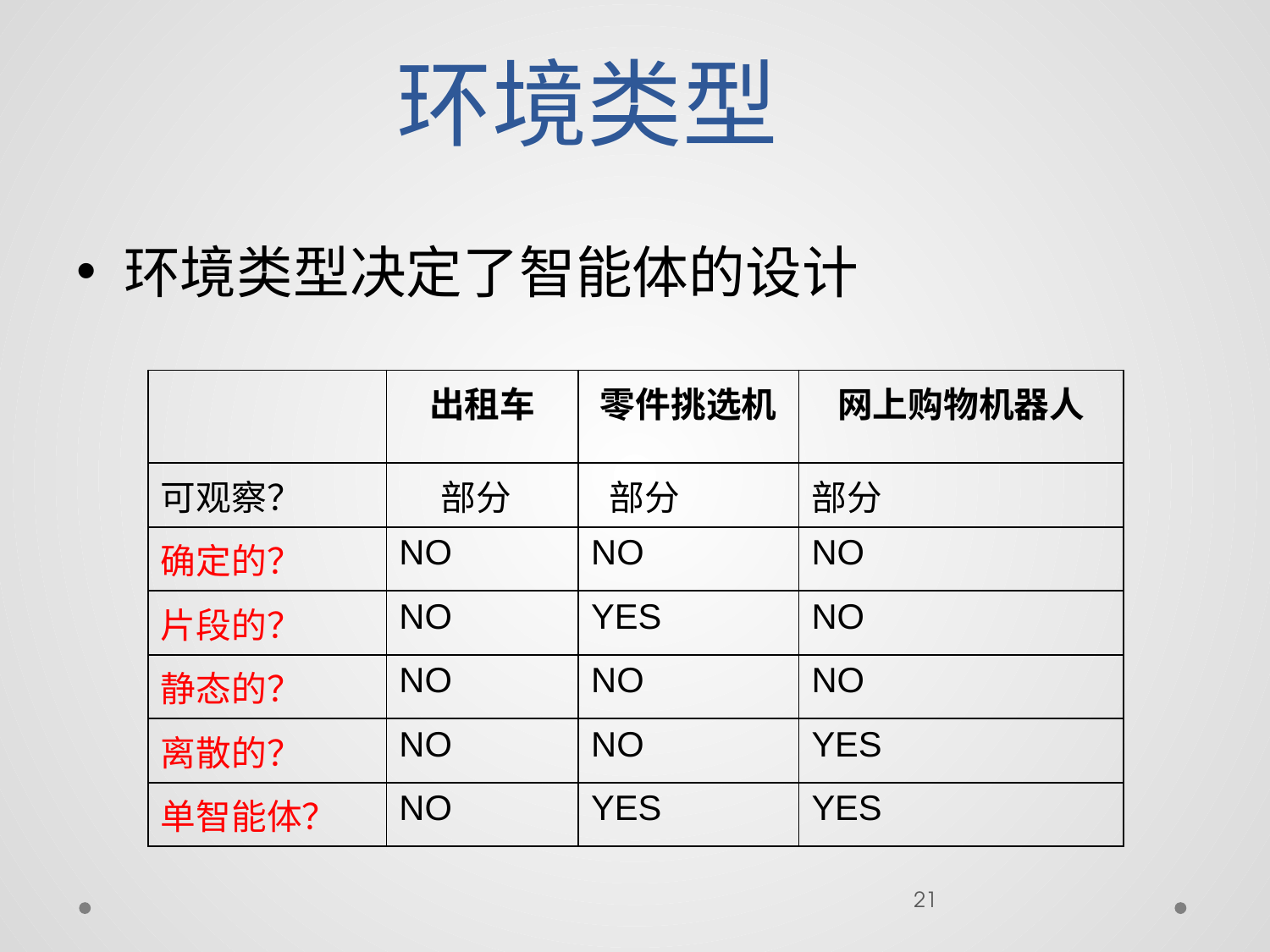

# 环境类型
环境类型决定了智能体的设计
|  | 出租车 | 零件挑选机 | 网上购物机器人 |
| --- | --- | --- | --- |
| 可观察？ | 部分 | 部分 | 部分 |
| 确定的？ | NO | NO | NO |
| 片段的？ | NO | YES | NO |
| 静态的？ | NO | NO | NO |
| 离散的？ | NO | NO | YES |
| 单智能体？ | NO | YES | YES |
21